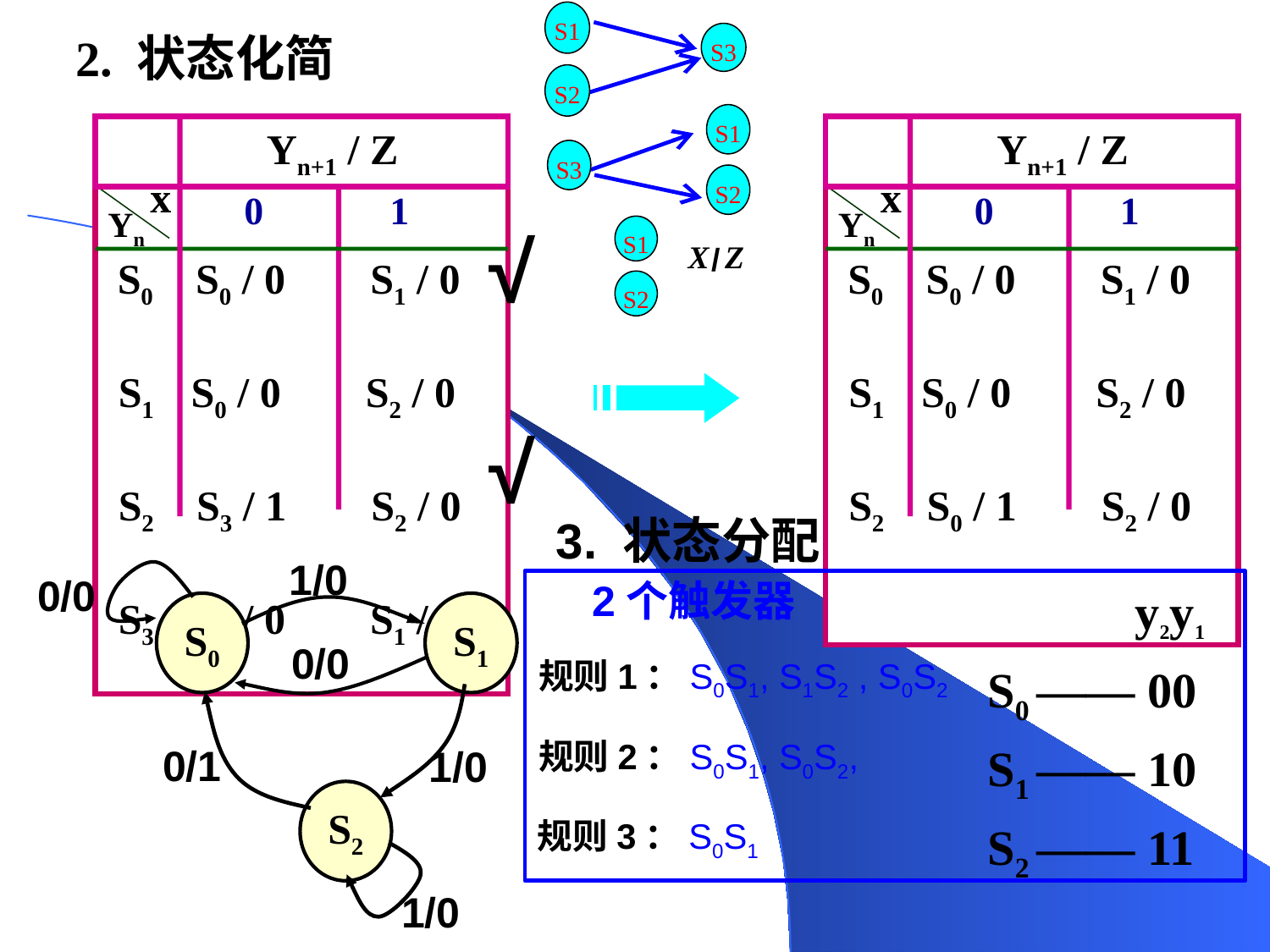

S1
S3
S2
2. 状态化简
S1
S3
S2
               Yn+1 / Z

x

              0                    1
 S0    S0 / 0        S1 / 0
 S1      S0 / 0        S2 / 0
 S2    S3 / 1        S2 / 0
 S3      S0 / 0        S1 / 0

Yn

               Yn+1 / Z

x

              0                    1
 S0    S0 / 0        S1 / 0
 S1      S0 / 0        S2 / 0
 S2    S0 / 1        S2 / 0

Yn

√
S1
X
Z
/
S2

√
3. 状态分配
1/0

0/0

S0
S1
0/0

0/1
1/0
S2

1/0
2个触发器

            y2y1
S0 —— 00
S1 —— 10
S2 —— 11
规则1：S0S1, S1S2 , S0S2
规则2：S0S1, S0S2,
规则3：S0S1